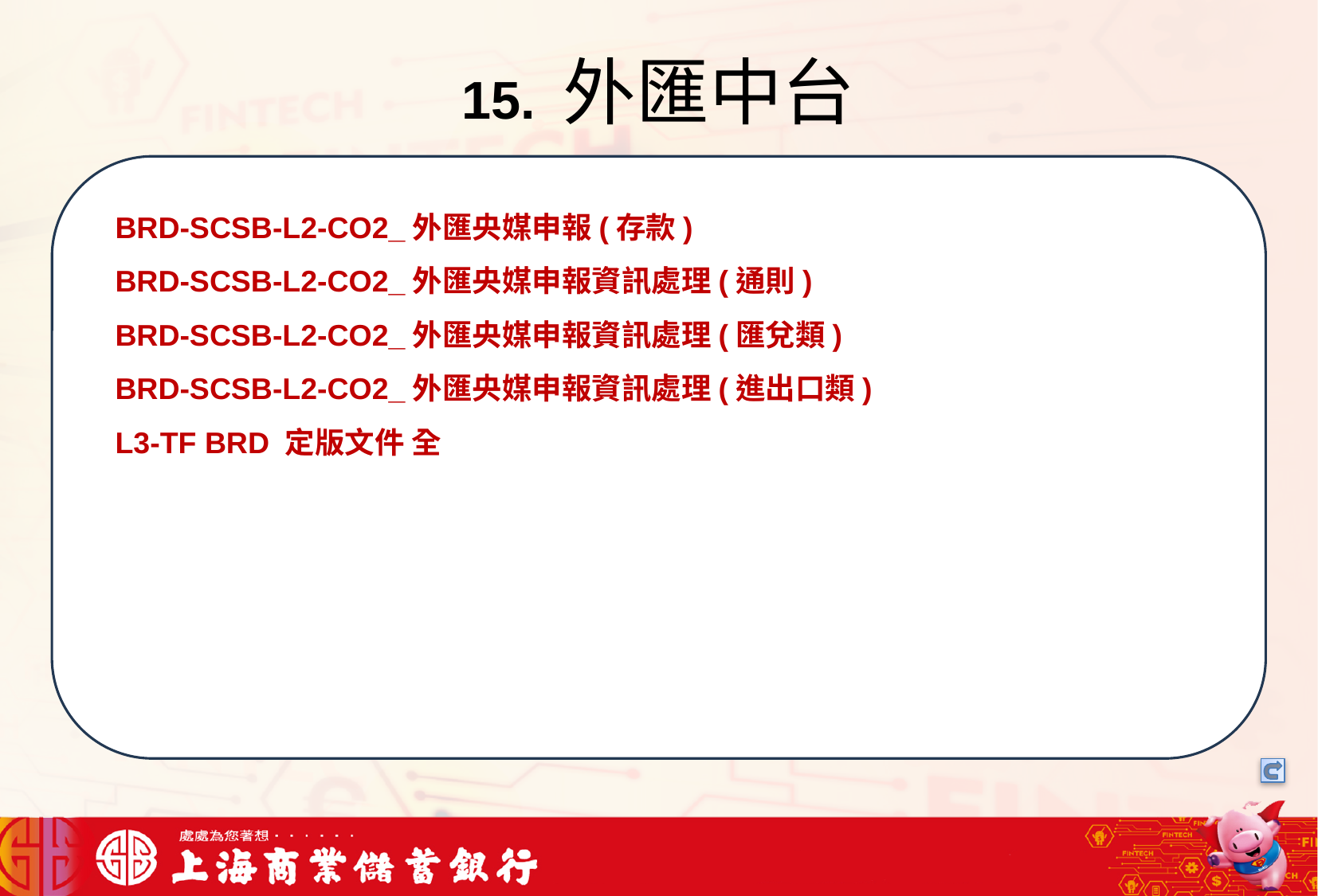

# 15. 外匯中台
與用戶問題最接近的資訊，透過生成器，生成最合適的答案回覆用戶
BRD-SCSB-L2-CO2_外匯央媒申報(存款)
BRD-SCSB-L2-CO2_外匯央媒申報資訊處理(通則)
BRD-SCSB-L2-CO2_外匯央媒申報資訊處理(匯兌類)
BRD-SCSB-L2-CO2_外匯央媒申報資訊處理(進出口類)
L3-TF BRD 定版文件 全